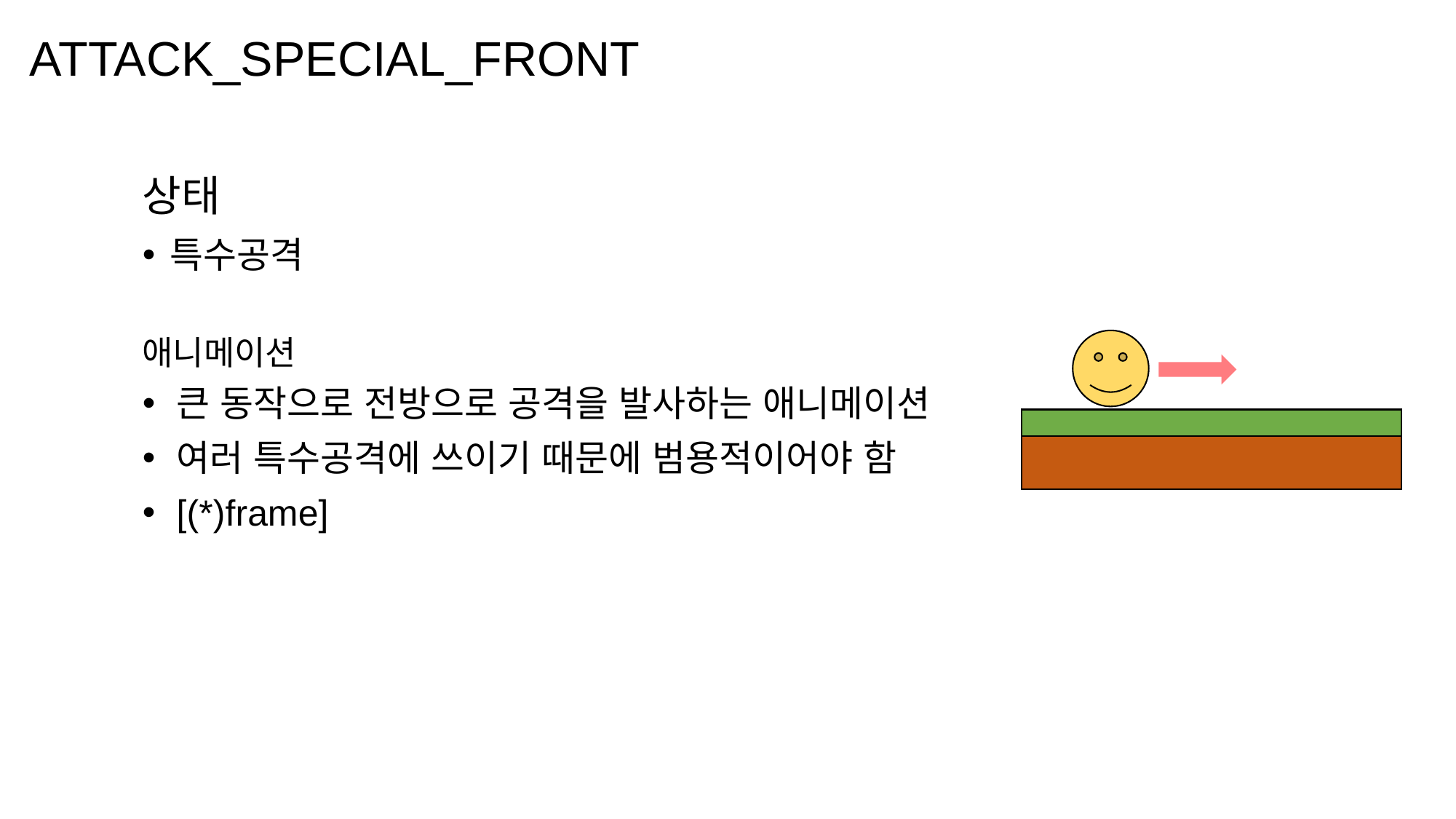

# ATTACK_SPECIAL_FRONT
상태
특수공격

애니메이션

큰 동작으로 전방으로 공격을 발사하는 애니메이션
여러 특수공격에 쓰이기 때문에 범용적이어야 함
[(*)frame]